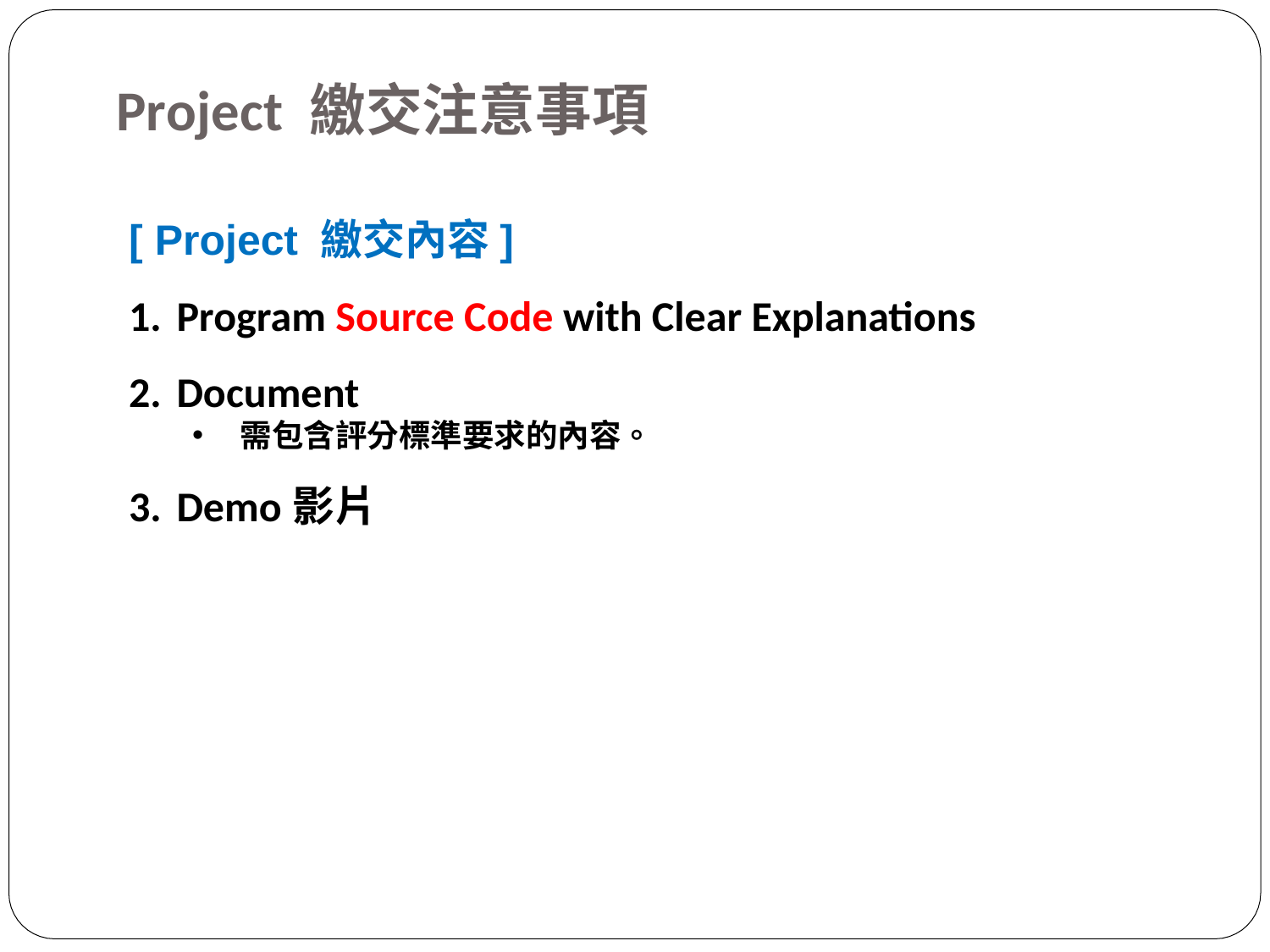

# Project 繳交注意事項
[ Project 繳交內容]
Program Source Code with Clear Explanations
Document
需包含評分標準要求的內容。
Demo影片